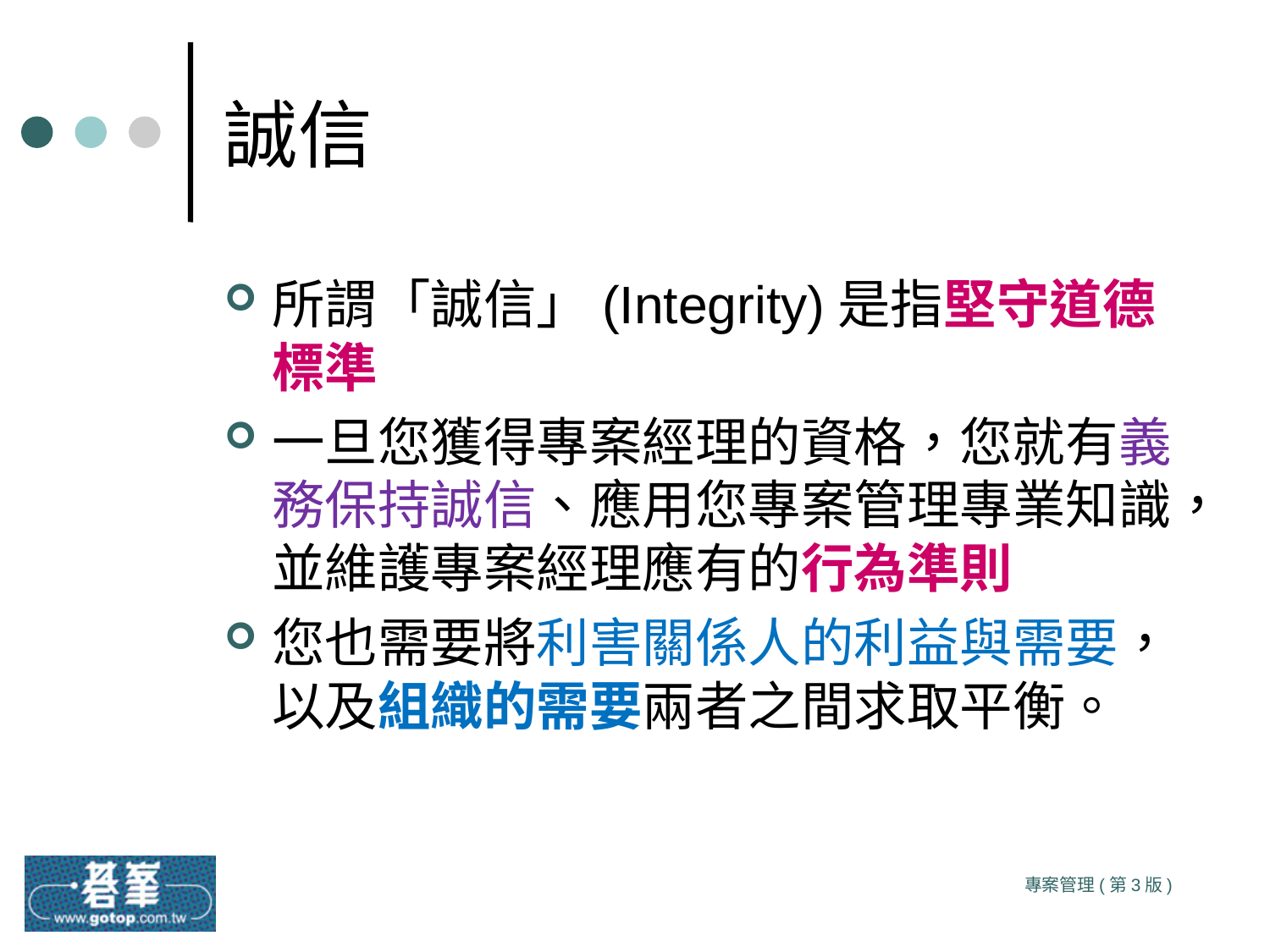

# 誠信
所謂「誠信」(Integrity)是指堅守道德標準
一旦您獲得專案經理的資格，您就有義務保持誠信、應用您專案管理專業知識，並維護專案經理應有的行為準則
您也需要將利害關係人的利益與需要，以及組織的需要兩者之間求取平衡。
專案管理(第3版)